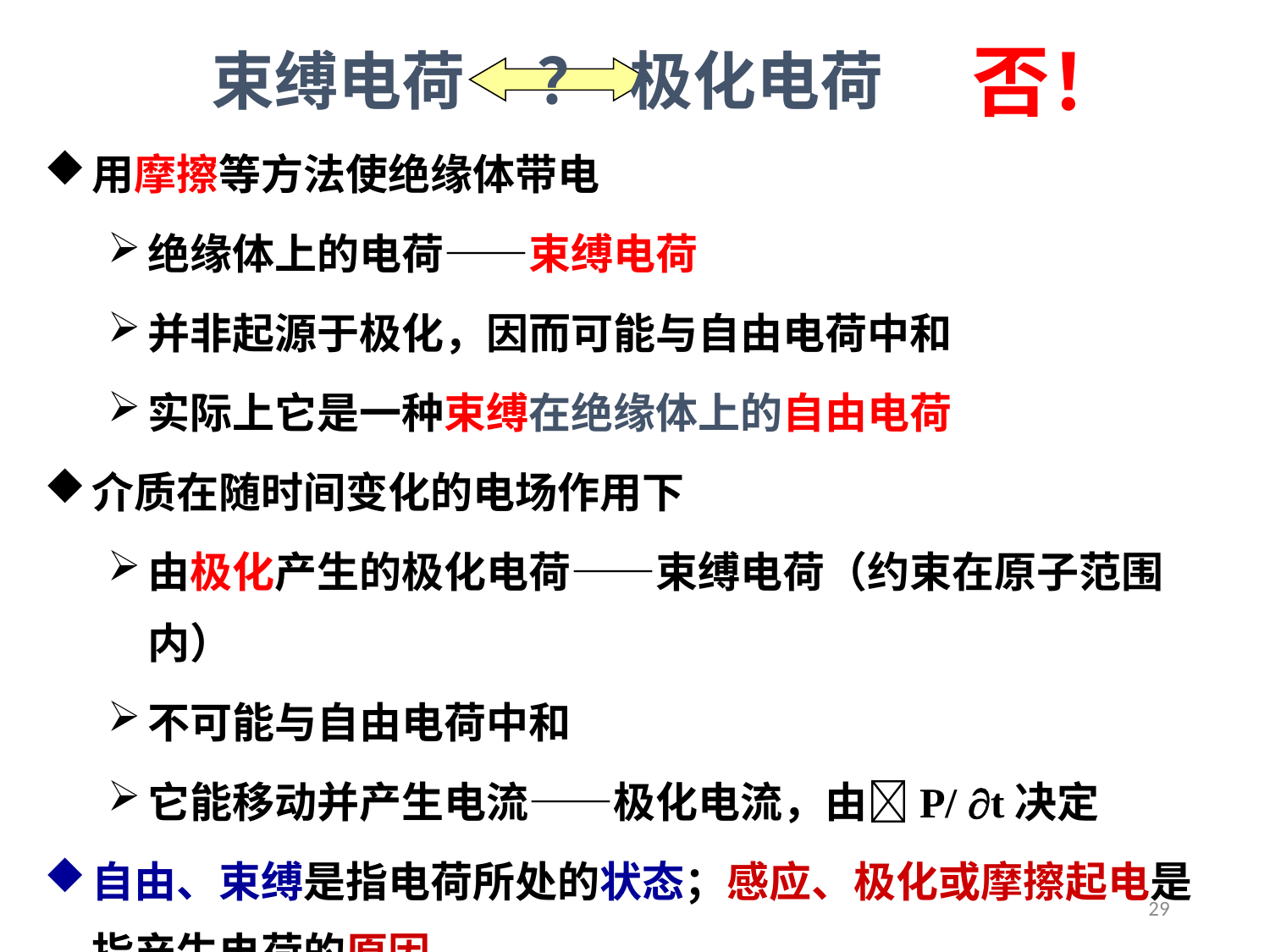

束缚电荷     ？  极化电荷
否！

用摩擦等方法使绝缘体带电
绝缘体上的电荷——束缚电荷
并非起源于极化，因而可能与自由电荷中和
实际上它是一种束缚在绝缘体上的自由电荷
介质在随时间变化的电场作用下
由极化产生的极化电荷——束缚电荷（约束在原子范围内）
不可能与自由电荷中和
它能移动并产生电流——极化电流，由∂P/ ∂t决定
自由、束缚是指电荷所处的状态；感应、极化或摩擦起电是指产生电荷的原因
29